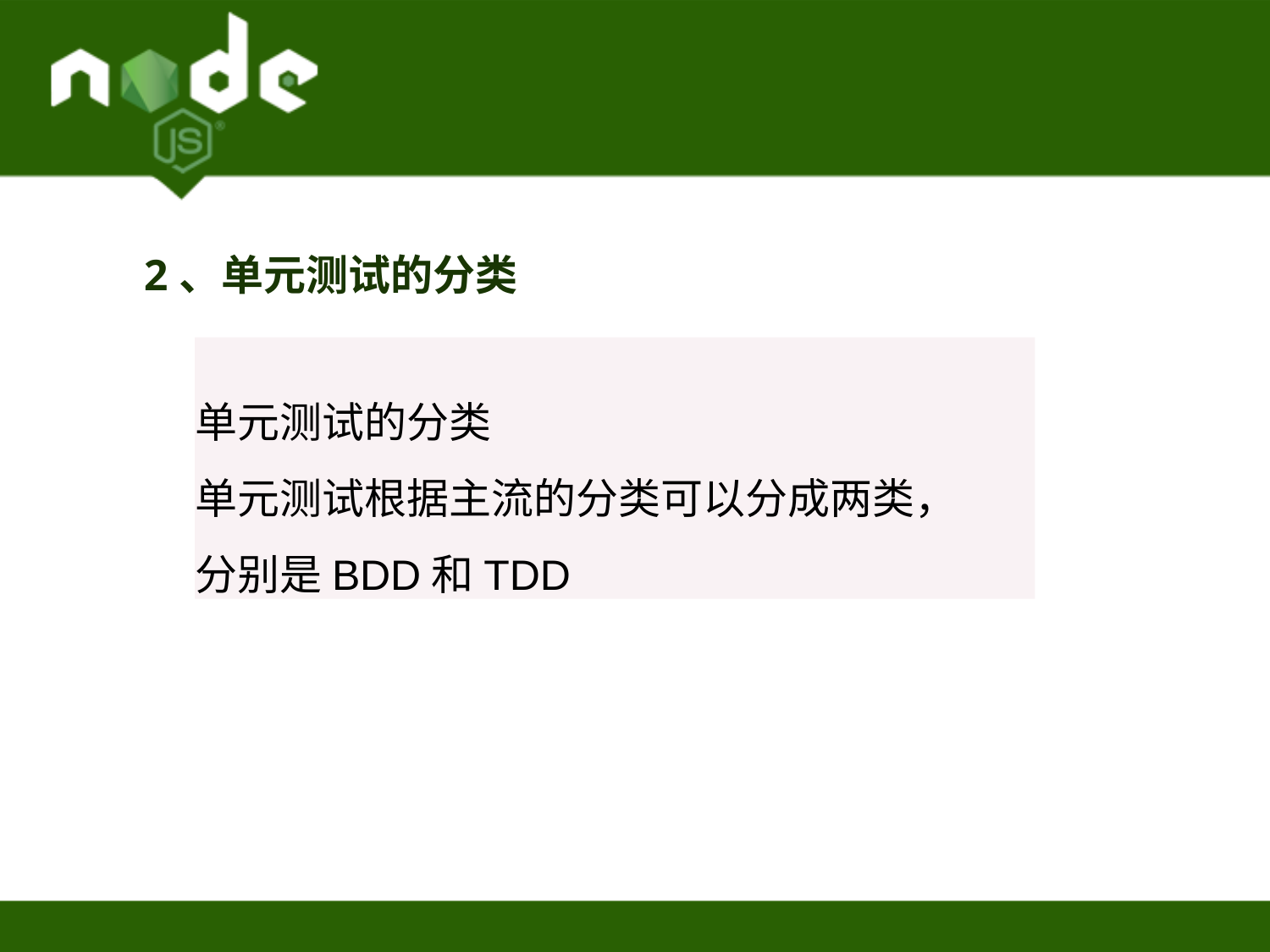

2、单元测试的分类
单元测试的分类
单元测试根据主流的分类可以分成两类，
分别是BDD和TDD